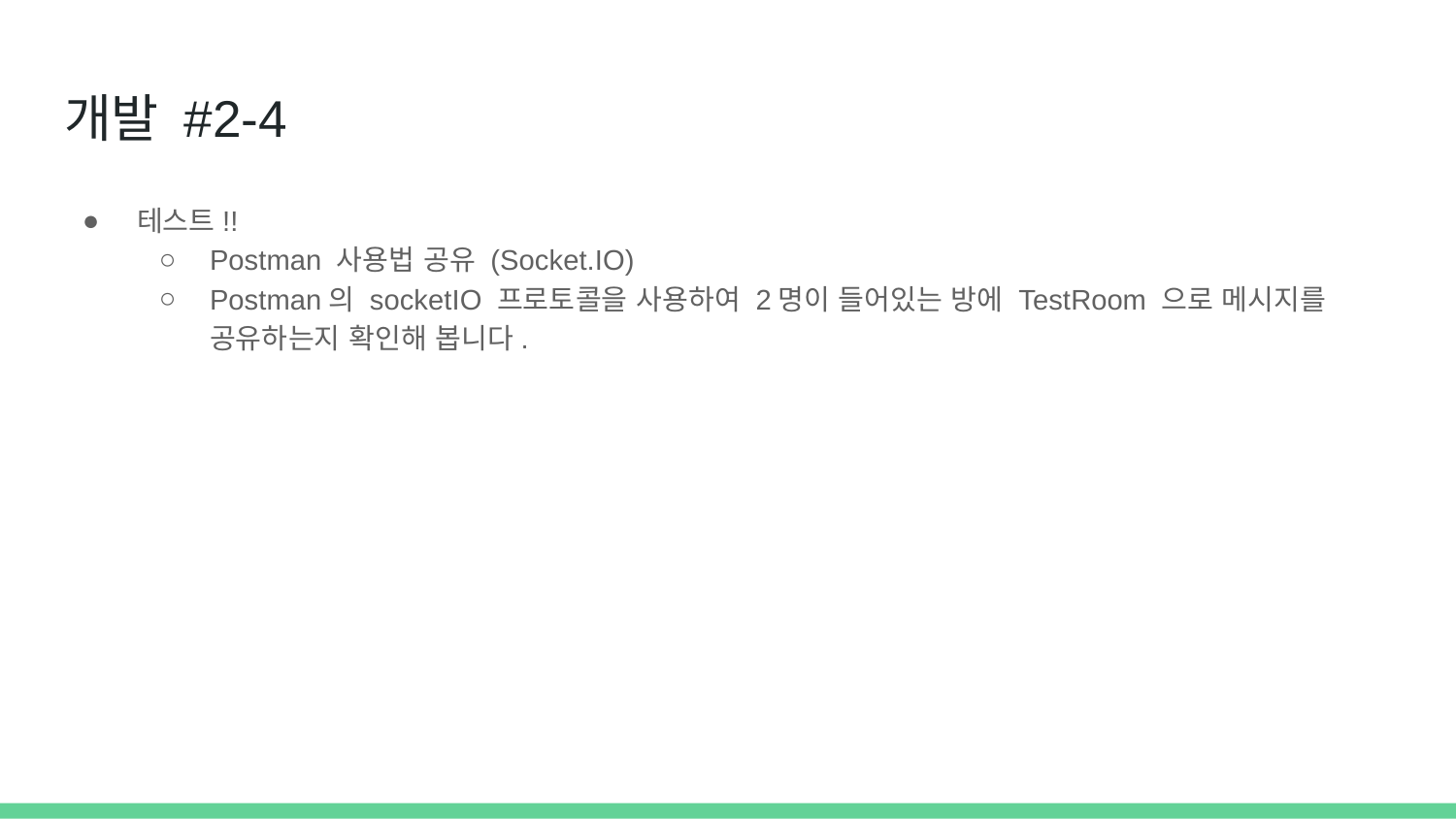

# 개발 #2-4
테스트!!
Postman 사용법 공유 (Socket.IO)
Postman의 socketIO 프로토콜을 사용하여 2명이 들어있는 방에 TestRoom 으로 메시지를 공유하는지 확인해 봅니다.